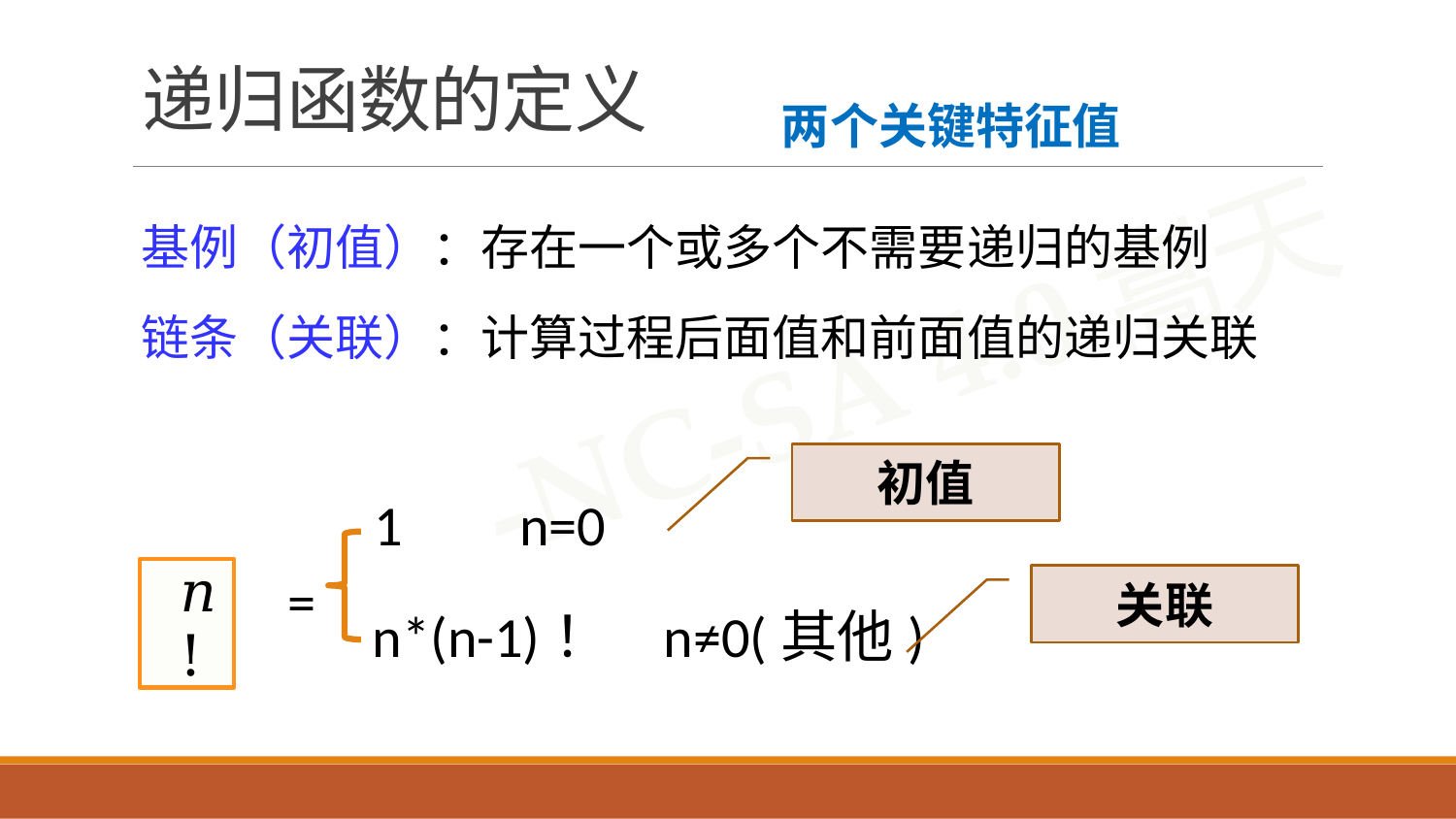

# 递归函数的定义
两个关键特征值

基例（初值）：存在一个或多个不需要递归的基例
链条（关联）：计算过程后面值和前面值的递归关联

初值
1	n=0

𝑛!
=
关联
n*(n-1)！	n≠0(其他)